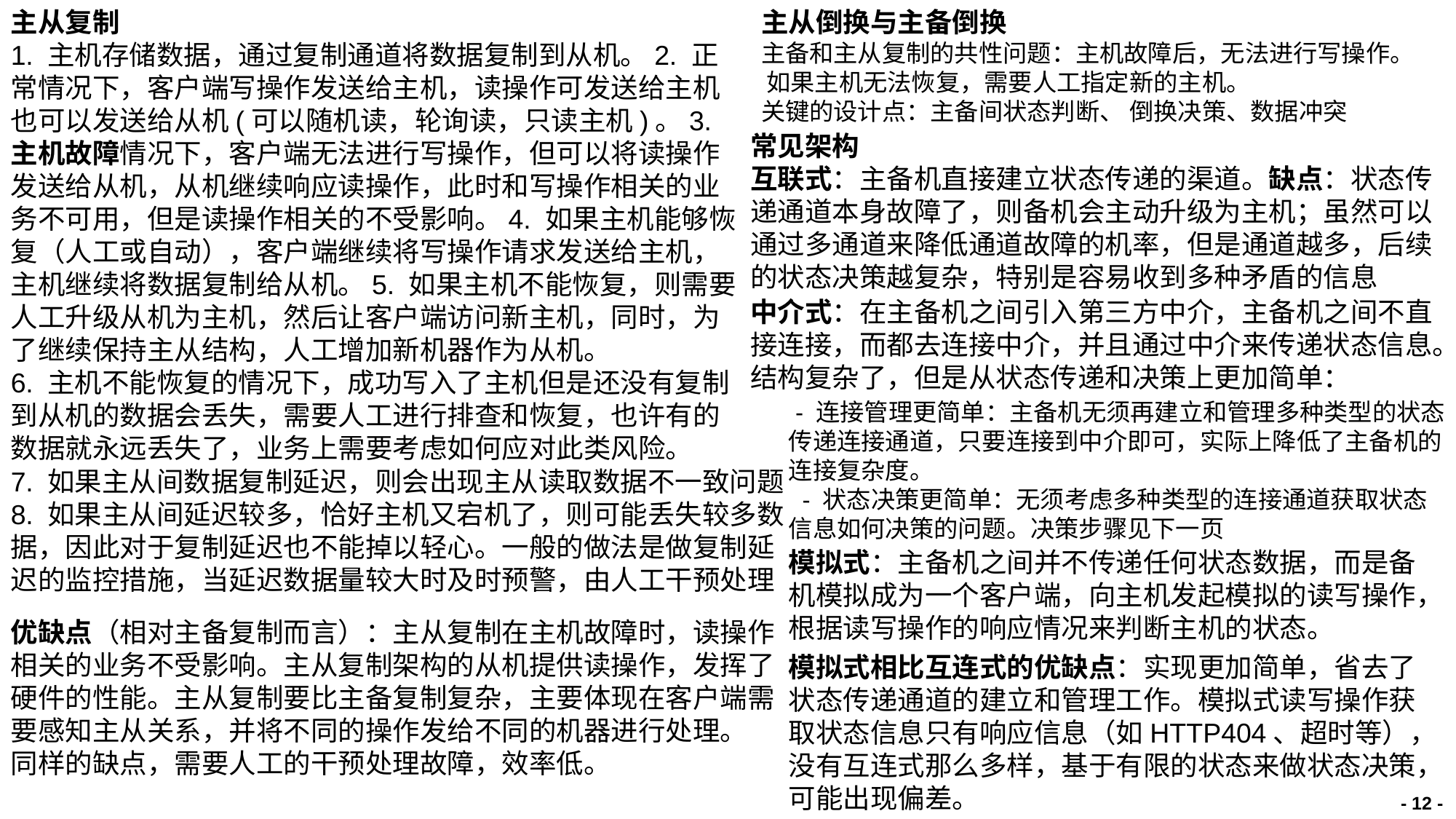

主从复制
1. 主机存储数据，通过复制通道将数据复制到从机。2. 正常情况下，客户端写操作发送给主机，读操作可发送给主机也可以发送给从机(可以随机读，轮询读，只读主机)。3. 主机故障情况下，客户端无法进行写操作，但可以将读操作发送给从机，从机继续响应读操作，此时和写操作相关的业务不可用，但是读操作相关的不受影响。4. 如果主机能够恢复（人工或自动），客户端继续将写操作请求发送给主机，主机继续将数据复制给从机。5. 如果主机不能恢复，则需要人工升级从机为主机，然后让客户端访问新主机，同时，为了继续保持主从结构，人工增加新机器作为从机。
6. 主机不能恢复的情况下，成功写入了主机但是还没有复制到从机的数据会丢失，需要人工进行排查和恢复，也许有的数据就永远丢失了，业务上需要考虑如何应对此类风险。
主从倒换与主备倒换
主备和主从复制的共性问题：主机故障后，无法进行写操作。 如果主机无法恢复，需要人工指定新的主机。
关键的设计点：主备间状态判断、 倒换决策、数据冲突
常见架构
互联式：主备机直接建立状态传递的渠道。缺点：状态传递通道本身故障了，则备机会主动升级为主机；虽然可以通过多通道来降低通道故障的机率，但是通道越多，后续的状态决策越复杂，特别是容易收到多种矛盾的信息
中介式：在主备机之间引入第三方中介，主备机之间不直接连接，而都去连接中介，并且通过中介来传递状态信息。结构复杂了，但是从状态传递和决策上更加简单：
 - 连接管理更简单：主备机无须再建立和管理多种类型的状态传递连接通道，只要连接到中介即可，实际上降低了主备机的连接复杂度。
  - 状态决策更简单：无须考虑多种类型的连接通道获取状态信息如何决策的问题。决策步骤见下一页
7. 如果主从间数据复制延迟，则会出现主从读取数据不一致问题
8. 如果主从间延迟较多，恰好主机又宕机了，则可能丢失较多数据，因此对于复制延迟也不能掉以轻心。一般的做法是做复制延迟的监控措施，当延迟数据量较大时及时预警，由人工干预处理
模拟式：主备机之间并不传递任何状态数据，而是备机模拟成为一个客户端，向主机发起模拟的读写操作，根据读写操作的响应情况来判断主机的状态。
优缺点（相对主备复制而言）：主从复制在主机故障时，读操作相关的业务不受影响。主从复制架构的从机提供读操作，发挥了硬件的性能。主从复制要比主备复制复杂，主要体现在客户端需要感知主从关系，并将不同的操作发给不同的机器进行处理。
同样的缺点，需要人工的干预处理故障，效率低。
模拟式相比互连式的优缺点：实现更加简单，省去了状态传递通道的建立和管理工作。模拟式读写操作获取状态信息只有响应信息（如HTTP404、超时等），没有互连式那么多样，基于有限的状态来做状态决策，可能出现偏差。